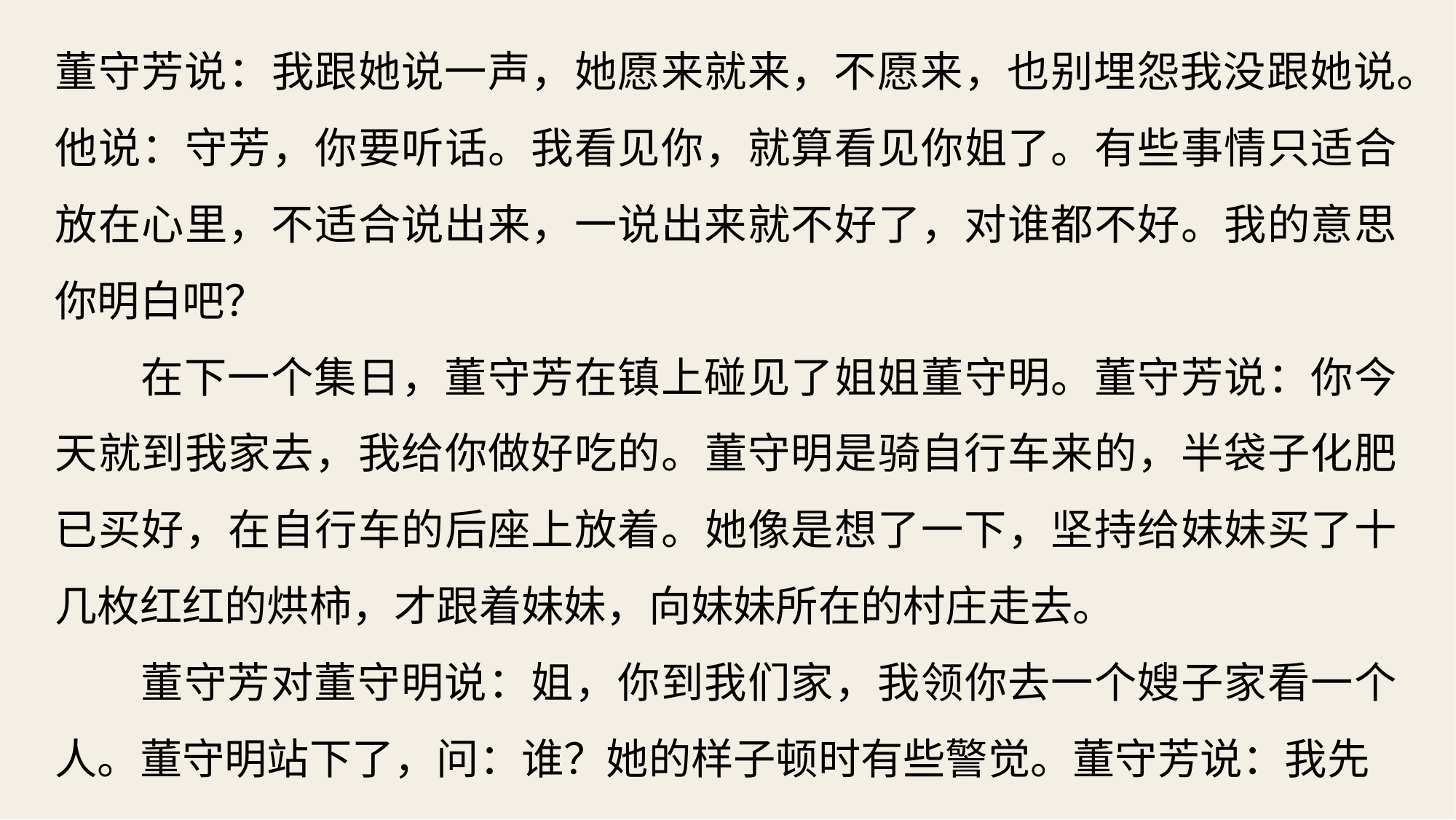

董守芳说：我跟她说一声，她愿来就来，不愿来，也别埋怨我没跟她说。他说：守芳，你要听话。我看见你，就算看见你姐了。有些事情只适合放在心里，不适合说出来，一说出来就不好了，对谁都不好。我的意思你明白吧？
在下一个集日，董守芳在镇上碰见了姐姐董守明。董守芳说：你今天就到我家去，我给你做好吃的。董守明是骑自行车来的，半袋子化肥已买好，在自行车的后座上放着。她像是想了一下，坚持给妹妹买了十几枚红红的烘柿，才跟着妹妹，向妹妹所在的村庄走去。
董守芳对董守明说：姐，你到我们家，我领你去一个嫂子家看一个人。董守明站下了，问：谁？她的样子顿时有些警觉。董守芳说：我先